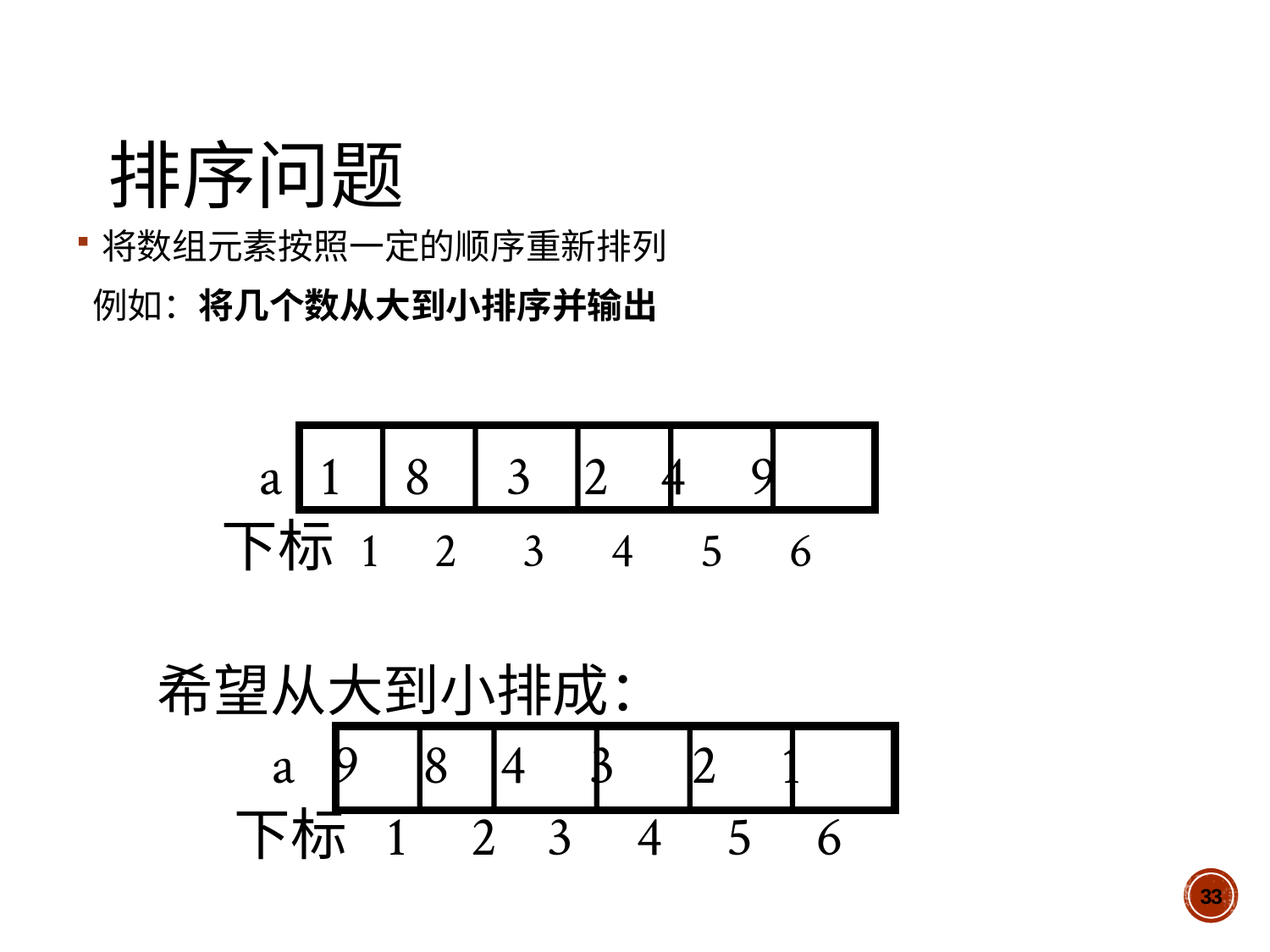

# 排序问题
将数组元素按照一定的顺序重新排列
 例如：将几个数从大到小排序并输出

        a   1     8      3    2    4     9
    下标 1     2      3      4      5      6

希望从大到小排成：
         a   9     8    4     3      2     1
     下标  1     2    3     4     5     6

33